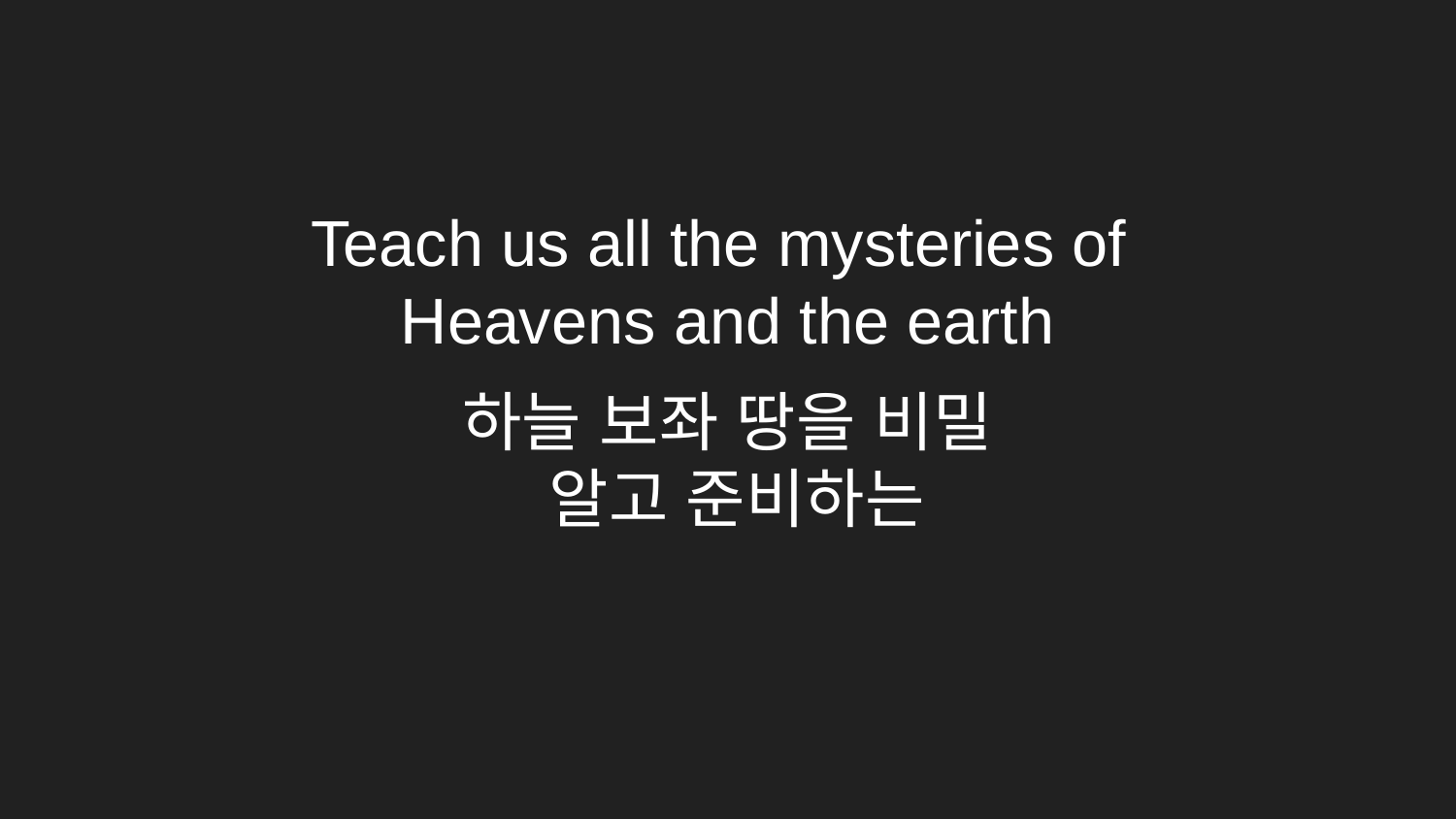

# Teach us all the mysteries of Heavens and the earth
하늘 보좌 땅을 비밀
알고 준비하는